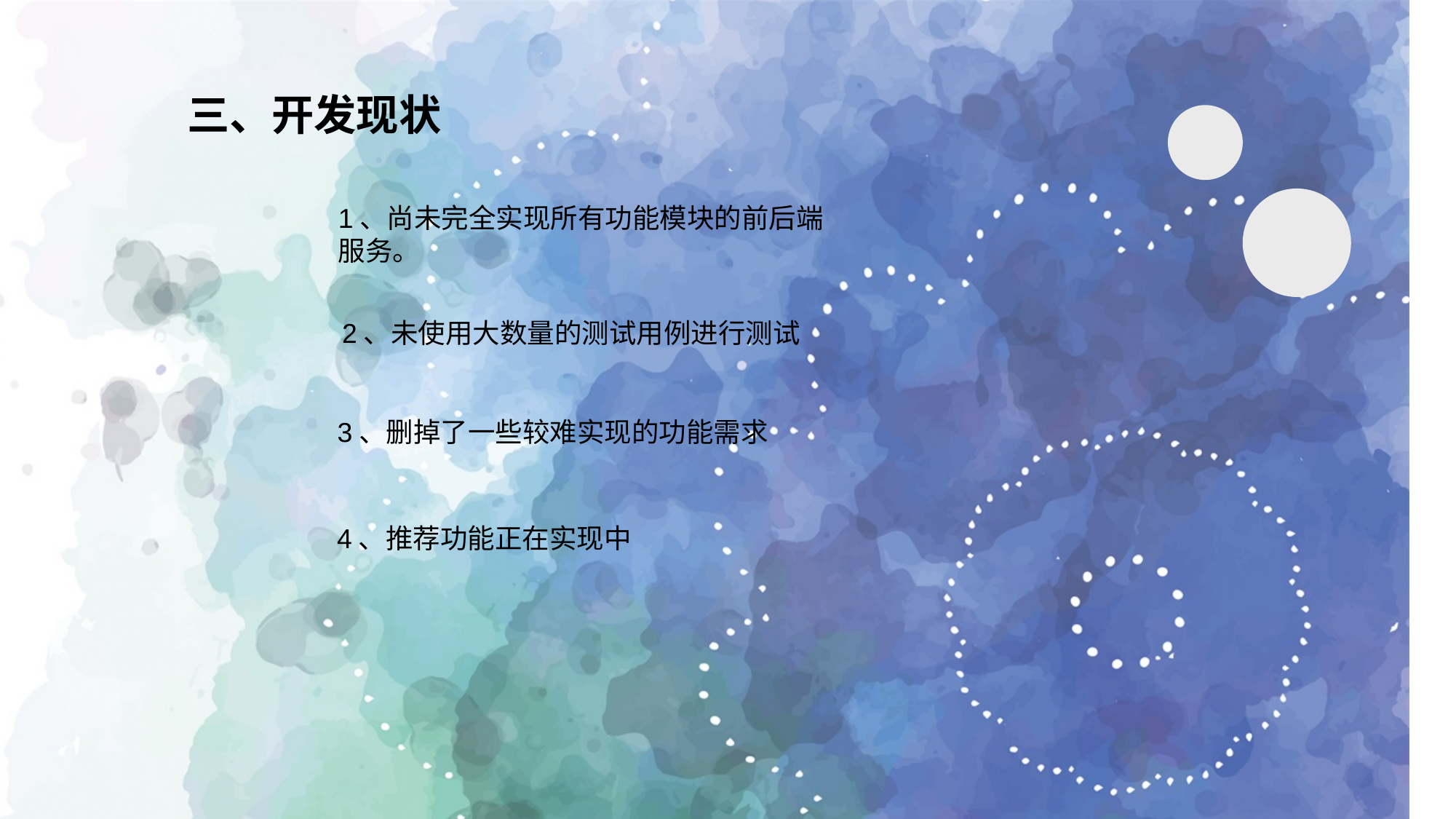

三、开发现状

1、尚未完全实现所有功能模块的前后端服务。
2、未使用大数量的测试用例进行测试
3、删掉了一些较难实现的功能需求
4、推荐功能正在实现中